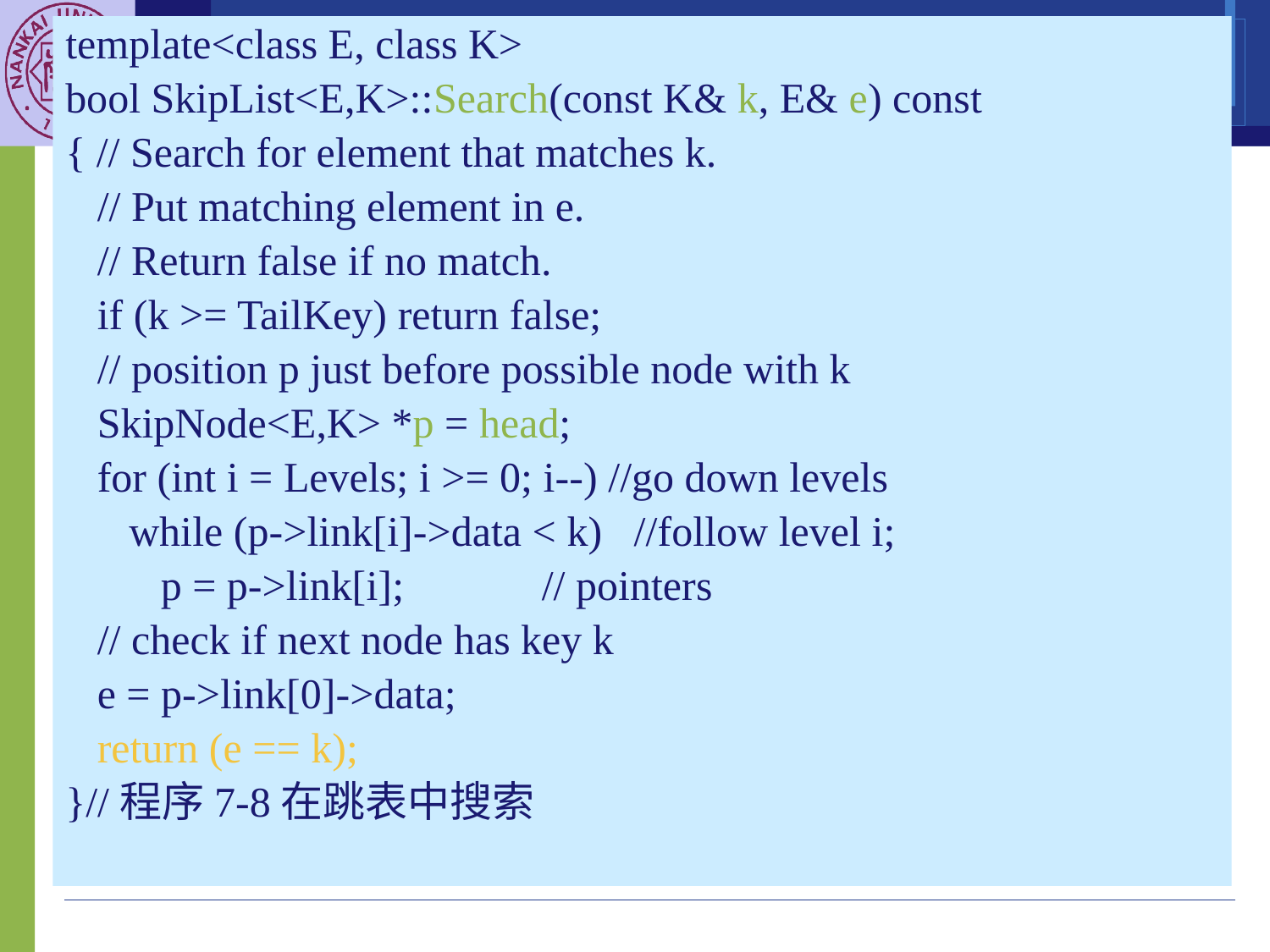

template<class E, class K>
bool SkipList<E,K>::Search(const K& k, E& e) const
{ // Search for element that matches k.
   // Put matching element in e.
   // Return false if no match.
   if (k >= TailKey) return false;
   // position p just before possible node with k
   SkipNode<E,K> *p = head;
   for (int i = Levels; i >= 0; i--) //go down levels
      while (p->link[i]->data < k)   //follow level i;
         p = p->link[i];             // pointers
   // check if next node has key k
   e = p->link[0]->data;
   return (e == k);
}//程序7-8在跳表中搜索
7.3.5  类SkipList
42